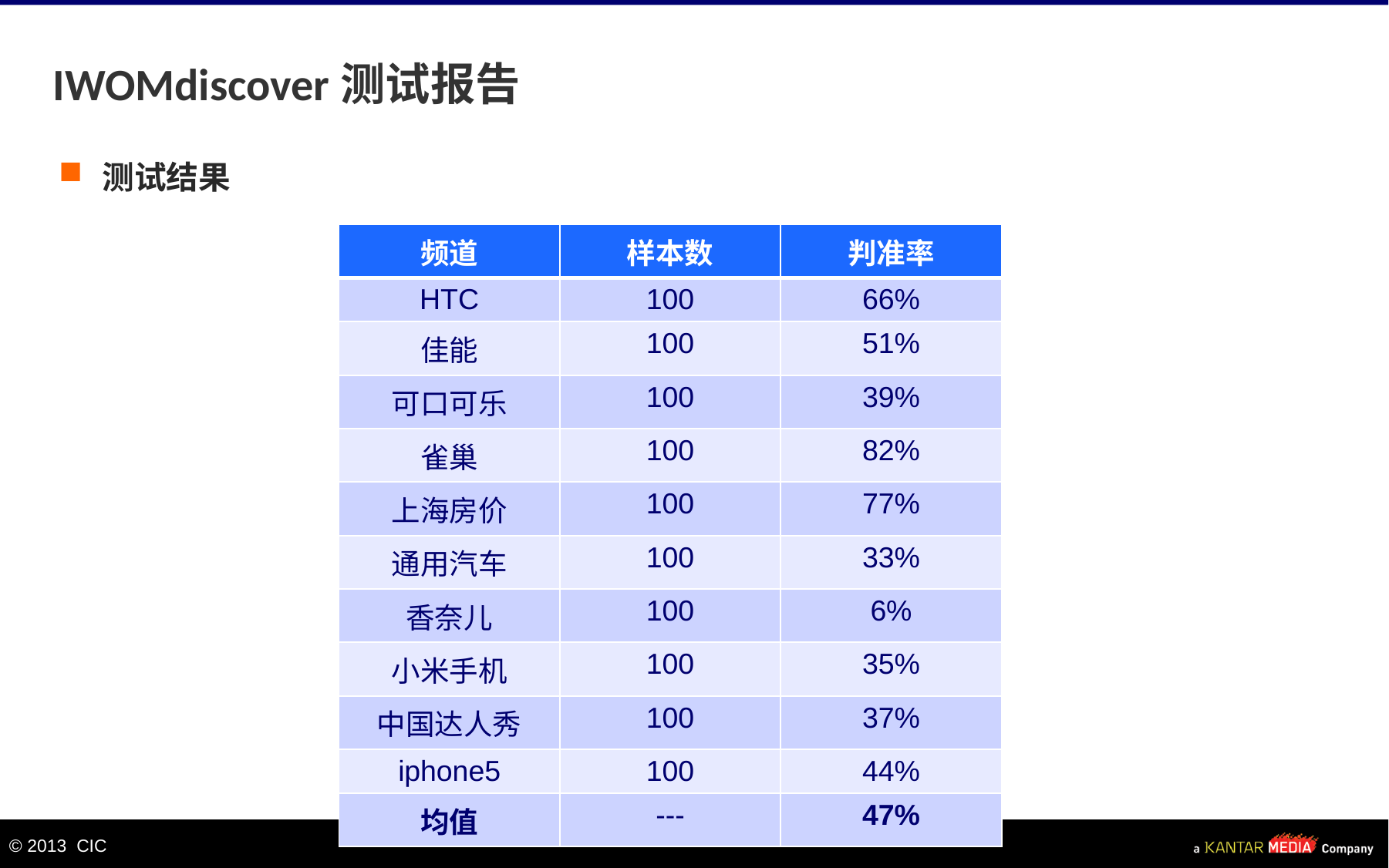

# IWOMdiscover测试报告
测试结果

| 频道 | 样本数 | 判准率 |
| --- | --- | --- |
| HTC | 100 | 66% |
| 佳能 | 100 | 51% |
| 可口可乐 | 100 | 39% |
| 雀巢 | 100 | 82% |
| 上海房价 | 100 | 77% |
| 通用汽车 | 100 | 33% |
| 香奈儿 | 100 | 6% |
| 小米手机 | 100 | 35% |
| 中国达人秀 | 100 | 37% |
| iphone5 | 100 | 44% |
| 均值 | --- | 47% |